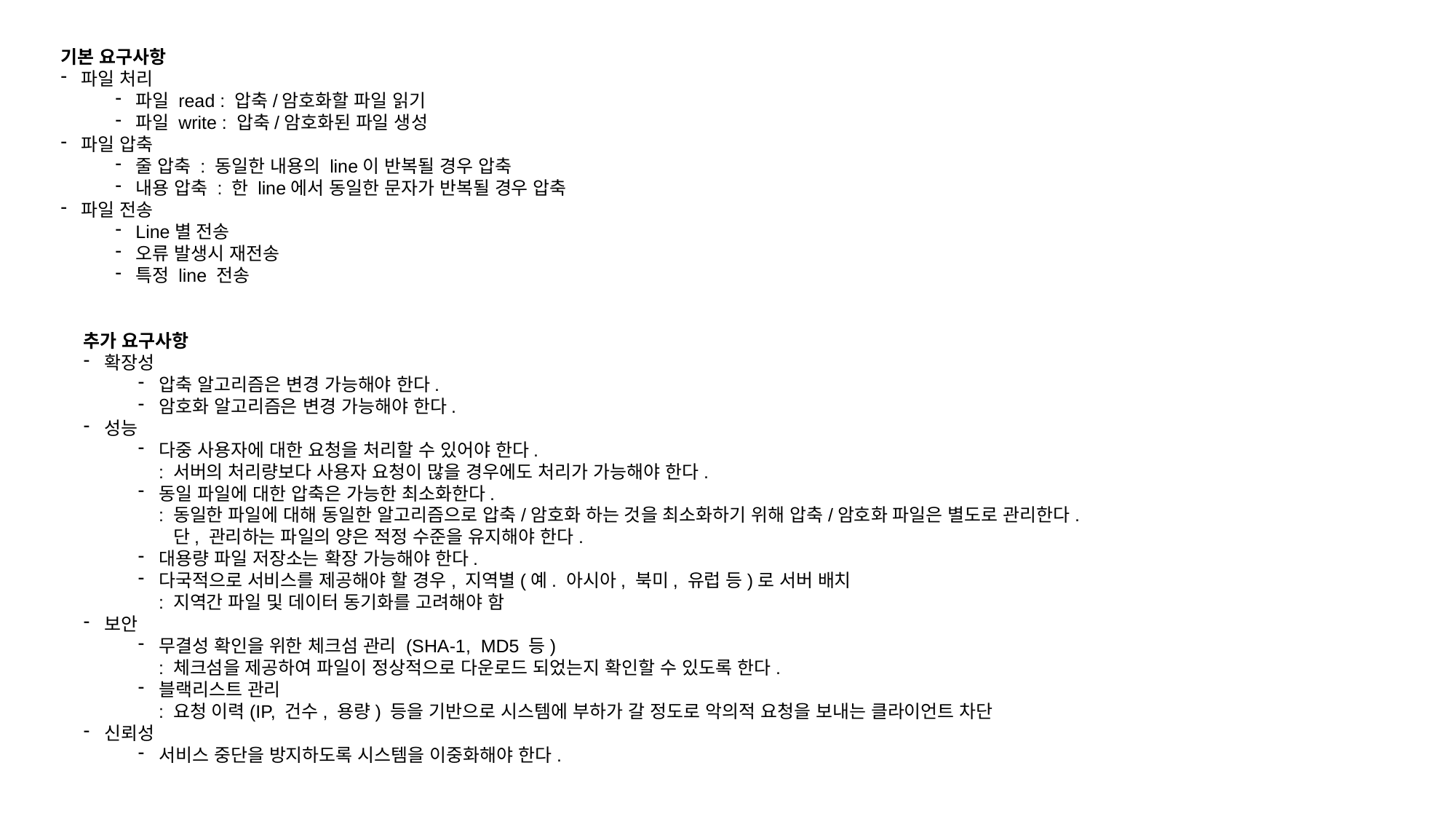

기본 요구사항
파일 처리
파일 read : 압축/암호화할 파일 읽기
파일 write : 압축/암호화된 파일 생성
파일 압축
줄 압축 : 동일한 내용의 line이 반복될 경우 압축
내용 압축 : 한 line에서 동일한 문자가 반복될 경우 압축
파일 전송
Line별 전송
오류 발생시 재전송
특정 line 전송
추가 요구사항
확장성
압축 알고리즘은 변경 가능해야 한다.
암호화 알고리즘은 변경 가능해야 한다.
성능
다중 사용자에 대한 요청을 처리할 수 있어야 한다.
: 서버의 처리량보다 사용자 요청이 많을 경우에도 처리가 가능해야 한다.
동일 파일에 대한 압축은 가능한 최소화한다.
: 동일한 파일에 대해 동일한 알고리즘으로 압축/암호화 하는 것을 최소화하기 위해 압축/암호화 파일은 별도로 관리한다.
  단, 관리하는 파일의 양은 적정 수준을 유지해야 한다.
대용량 파일 저장소는 확장 가능해야 한다.
다국적으로 서비스를 제공해야 할 경우, 지역별(예. 아시아, 북미, 유럽 등)로 서버 배치
: 지역간 파일 및 데이터 동기화를 고려해야 함
보안
무결성 확인을 위한 체크섬 관리 (SHA-1,  MD5 등)
: 체크섬을 제공하여 파일이 정상적으로 다운로드 되었는지 확인할 수 있도록 한다.
블랙리스트 관리
: 요청 이력(IP, 건수, 용량) 등을 기반으로 시스템에 부하가 갈 정도로 악의적 요청을 보내는 클라이언트 차단
신뢰성
서비스 중단을 방지하도록 시스템을 이중화해야 한다.